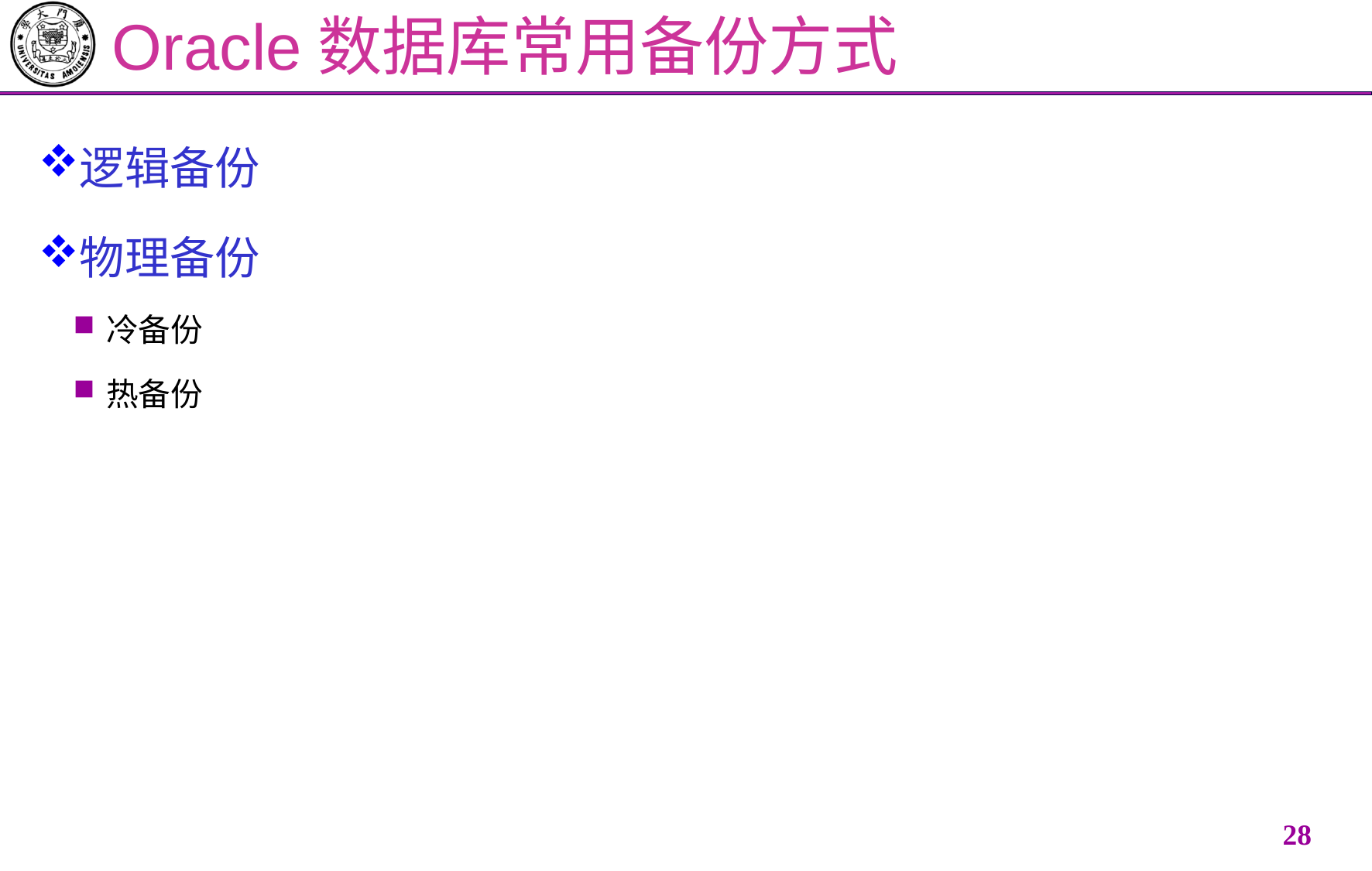

# Oracle数据库常用备份方式
逻辑备份
物理备份
冷备份
热备份
28